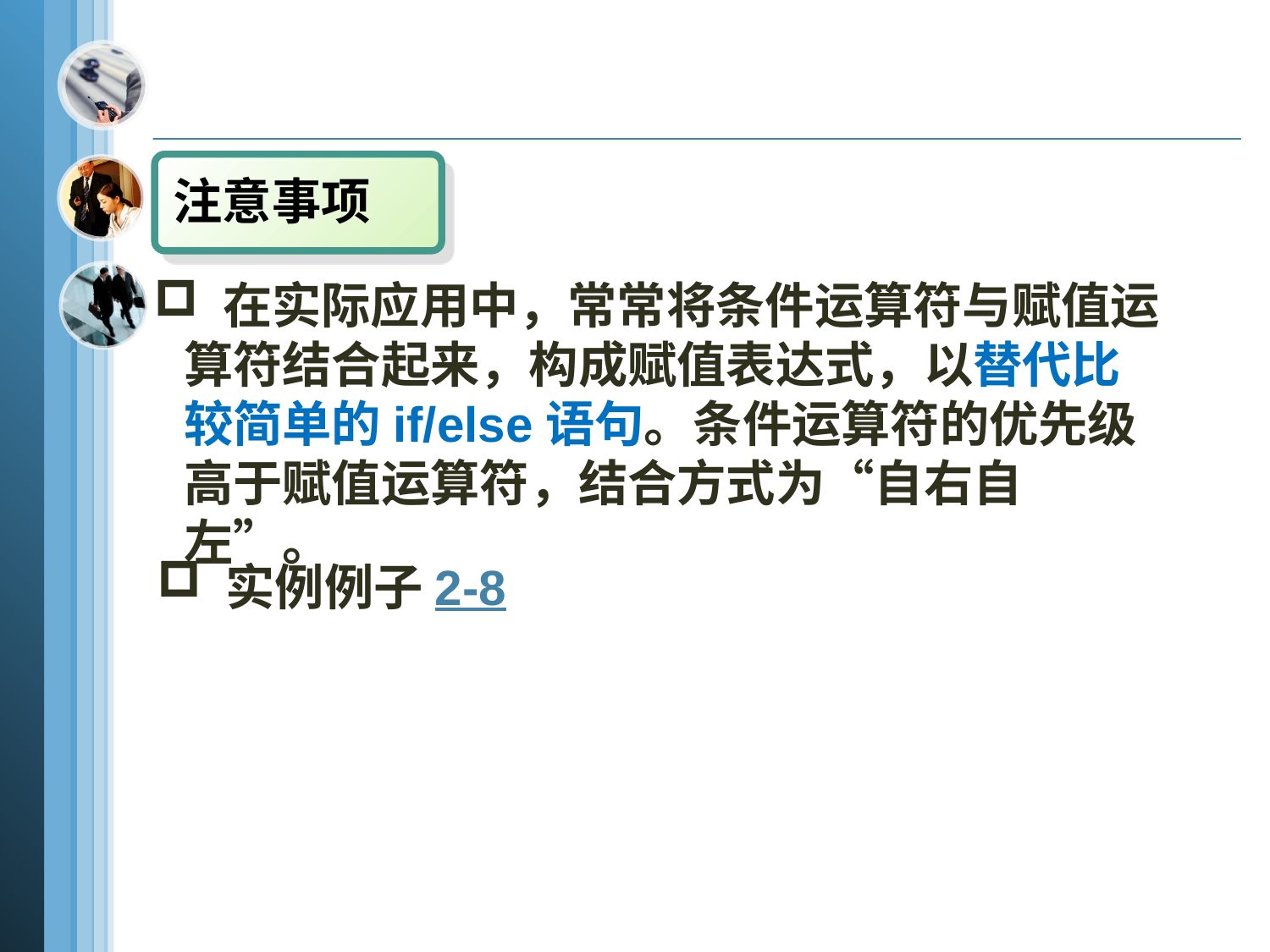

注意事项
 在实际应用中，常常将条件运算符与赋值运算符结合起来，构成赋值表达式，以替代比较简单的if/else语句。条件运算符的优先级高于赋值运算符，结合方式为“自右自左”。
 实例例子2-8